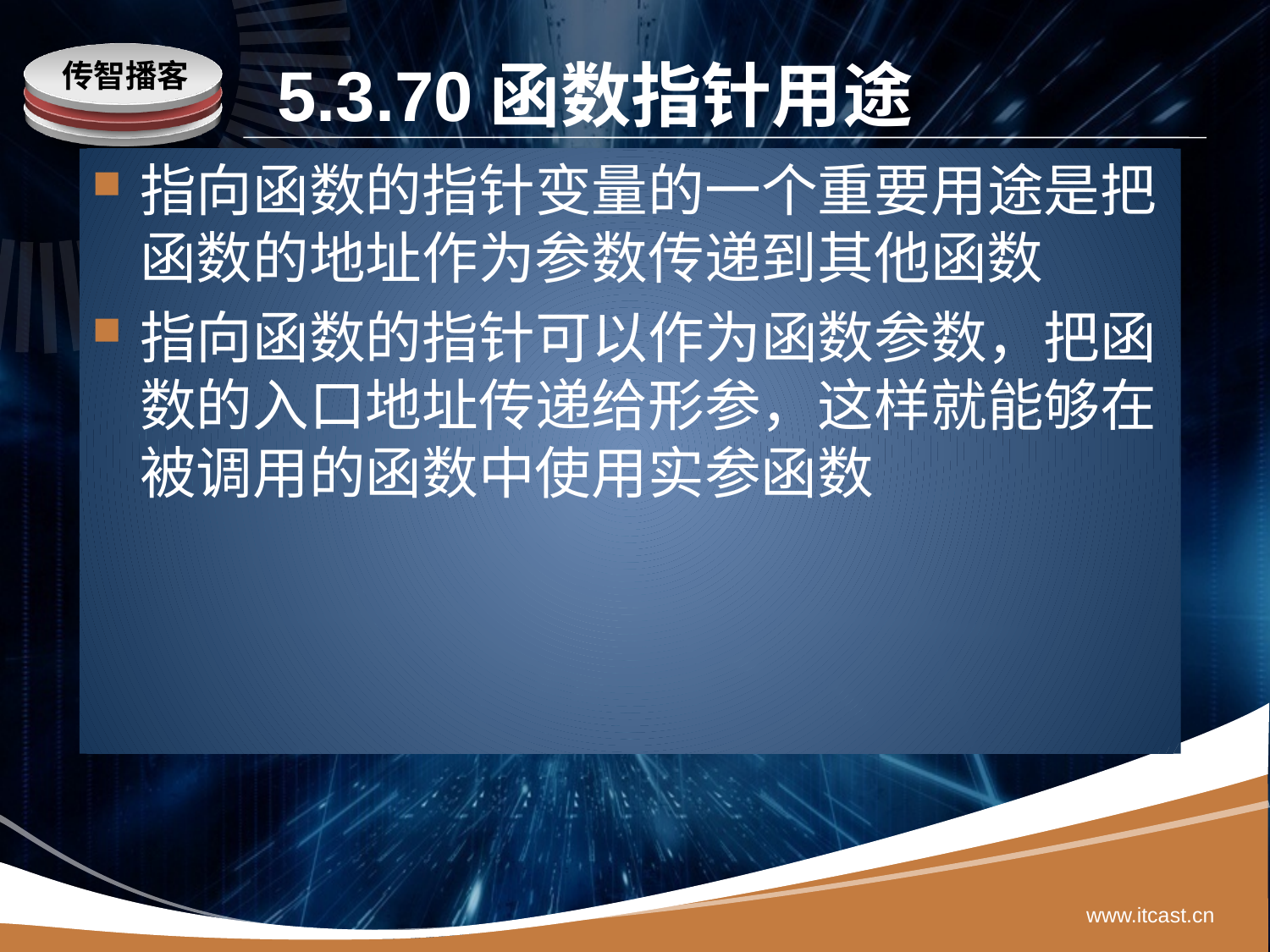

# 5.3.70函数指针用途
指向函数的指针变量的一个重要用途是把函数的地址作为参数传递到其他函数
指向函数的指针可以作为函数参数，把函数的入口地址传递给形参，这样就能够在被调用的函数中使用实参函数

www.itcast.cn